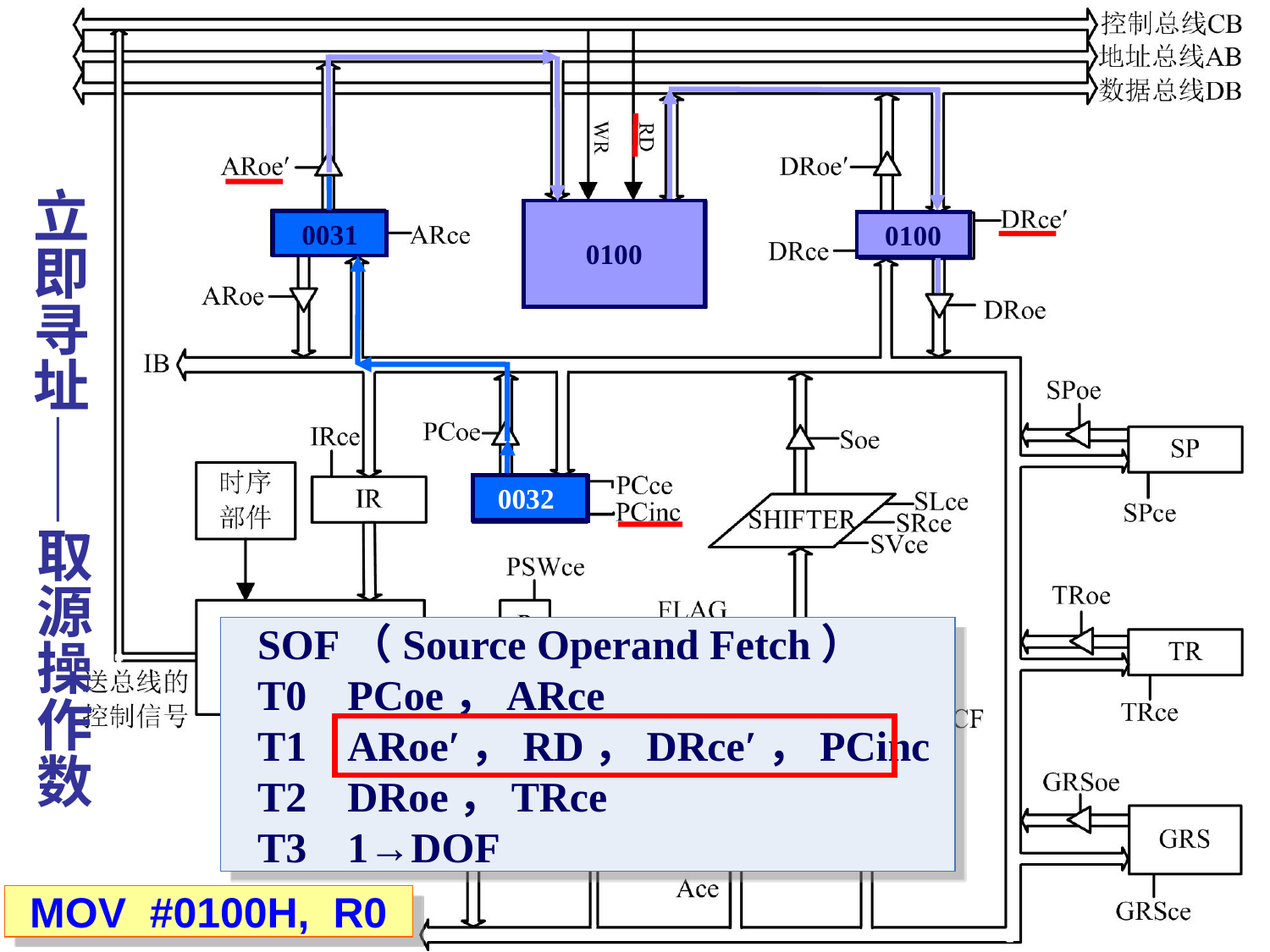

# 立即寻址——取源操作数

0100
0031
0100

0032
0031

SOF（Source Operand Fetch）
T0	PCoe，ARce
T1	ARoe′，RD，DRce′，PCinc
T2	DRoe，TRce
T3	1→DOF

MOV  #0100H,  R0
32